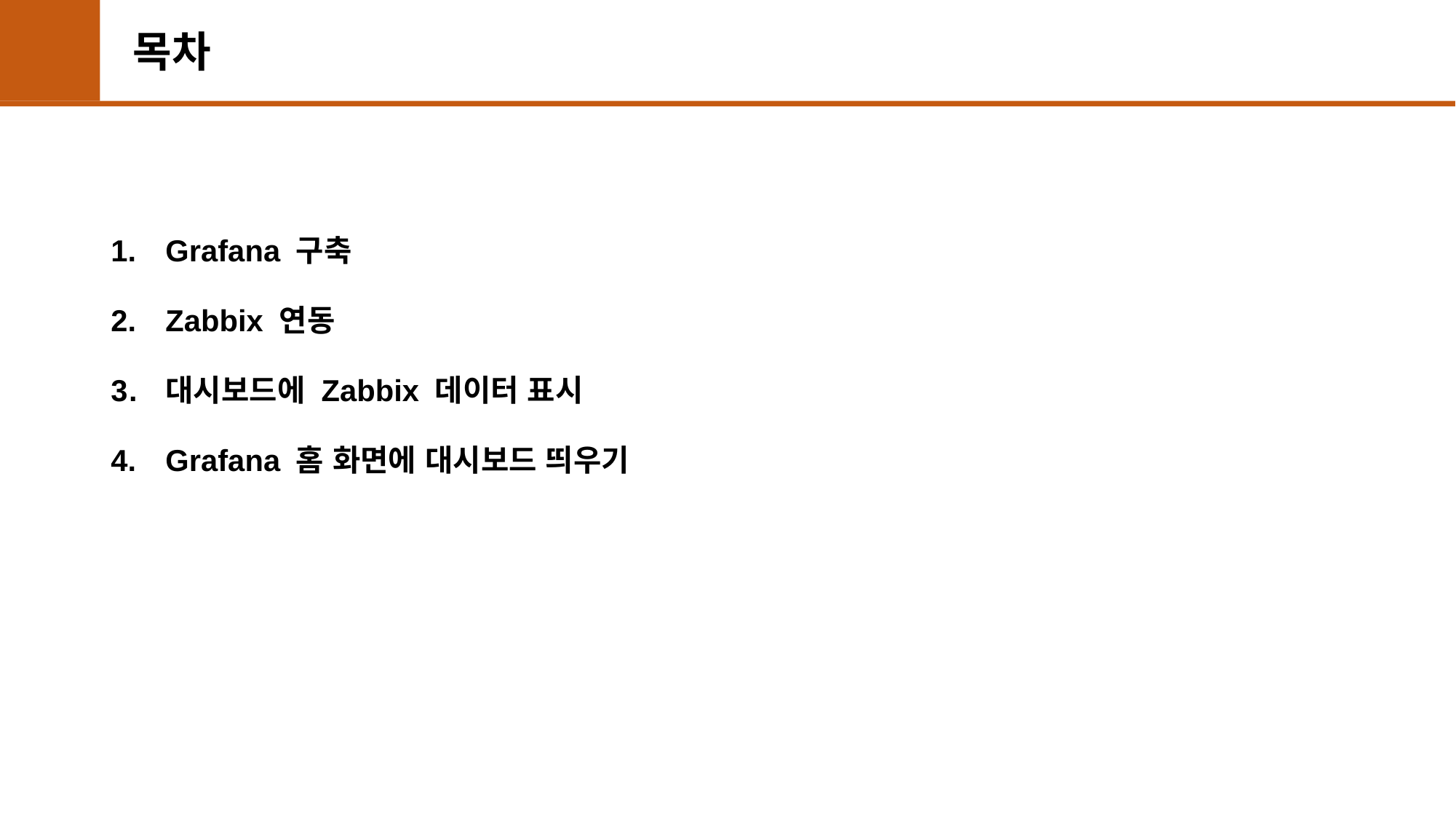

# 목차

Grafana 구축
Zabbix 연동
대시보드에 Zabbix 데이터 표시
Grafana 홈 화면에 대시보드 띄우기